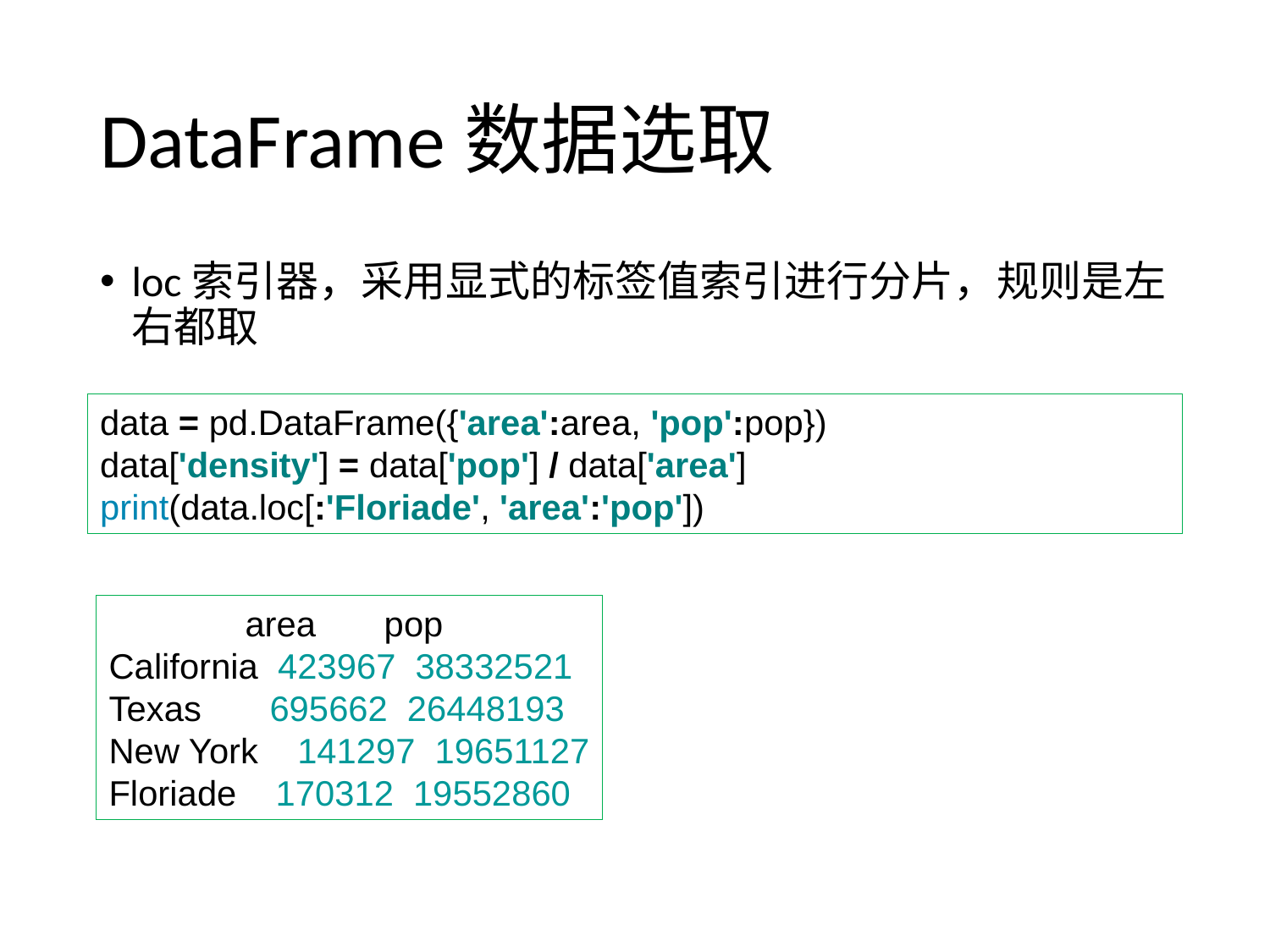

# DataFrame数据选取
loc索引器，采用显式的标签值索引进行分片，规则是左右都取
data = pd.DataFrame({'area':area, 'pop':pop})
data['density'] = data['pop'] / data['area']
print(data.loc[:'Floriade', 'area':'pop'])
              area       pop
California  423967  38332521
Texas       695662  26448193
New York    141297  19651127
Floriade    170312  19552860
27